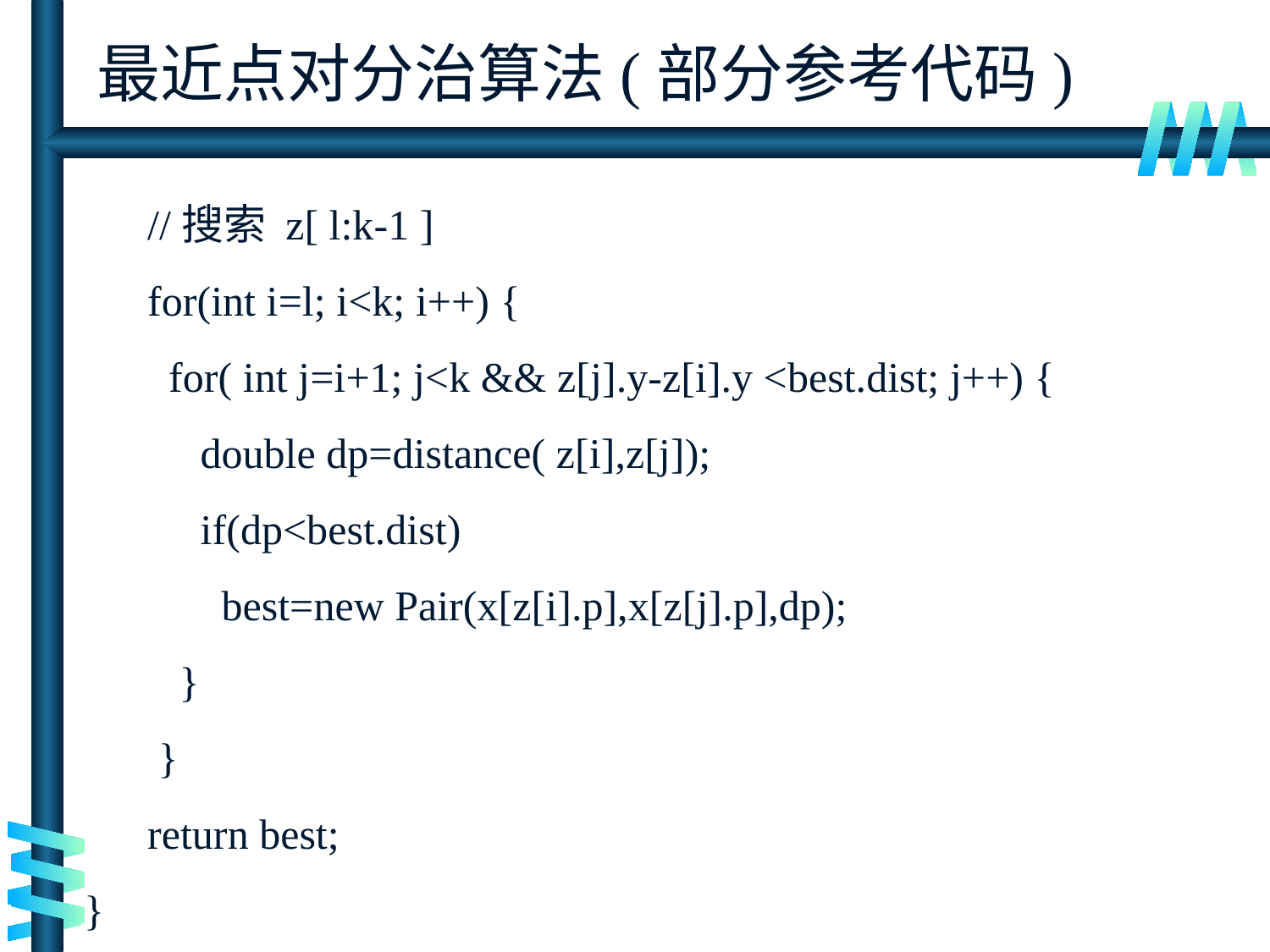

# 最近点对分治算法(部分参考代码)
      //搜索 z[ l:k-1 ]
      for(int i=l; i<k; i++) {
        for( int j=i+1; j<k && z[j].y-z[i].y <best.dist; j++) {
           double dp=distance( z[i],z[j]);
           if(dp<best.dist)
             best=new Pair(x[z[i].p],x[z[j].p],dp);
         }
       }
      return best;
}